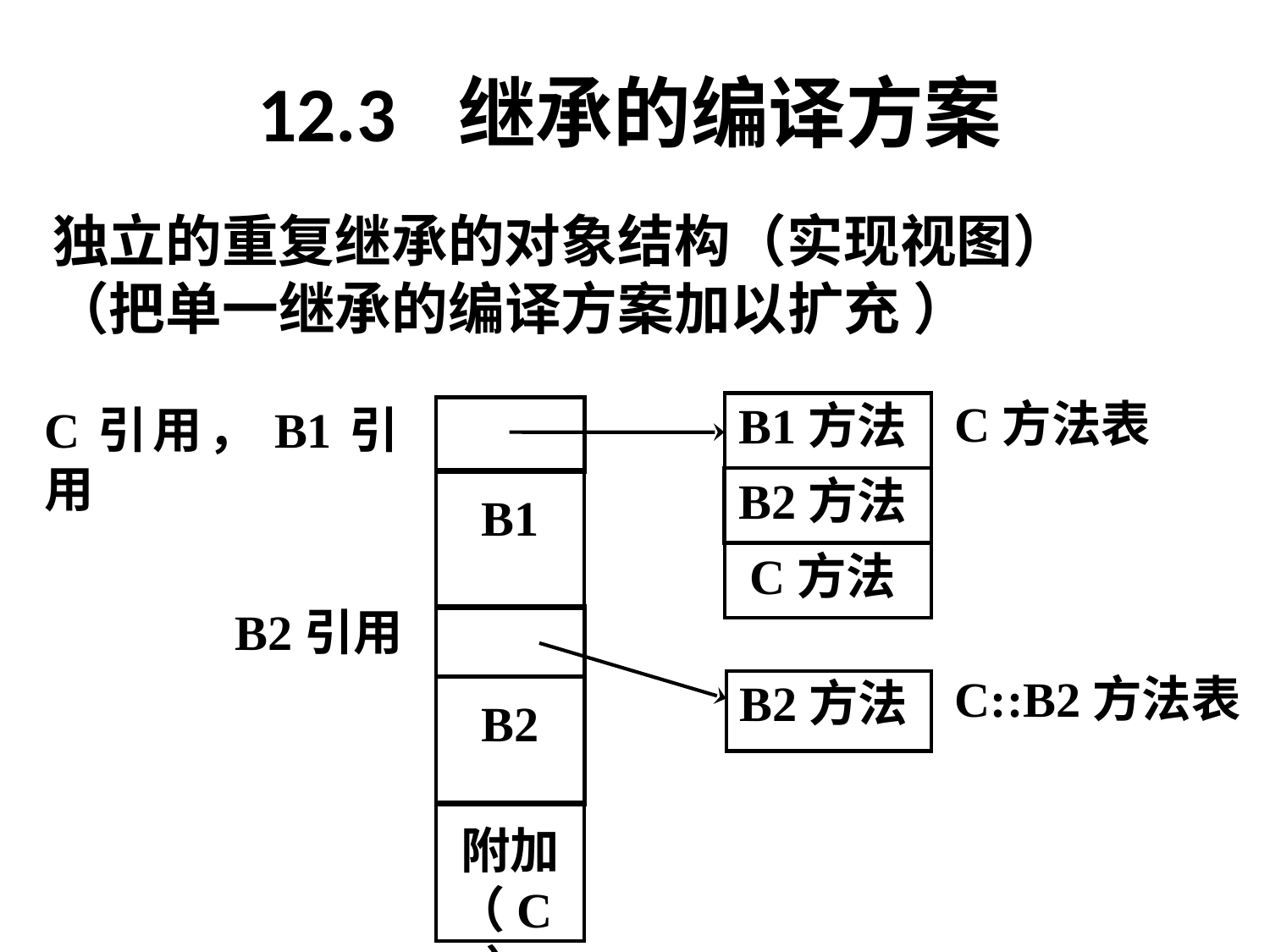

# 12.3  继承的编译方案
独立的重复继承的对象结构（实现视图）
（把单一继承的编译方案加以扩充 ）

C方法表
B1方法
B2方法
C方法
C引用，B1引用

B1

B2
附加（C）

B2引用

C::B2方法表
B2方法